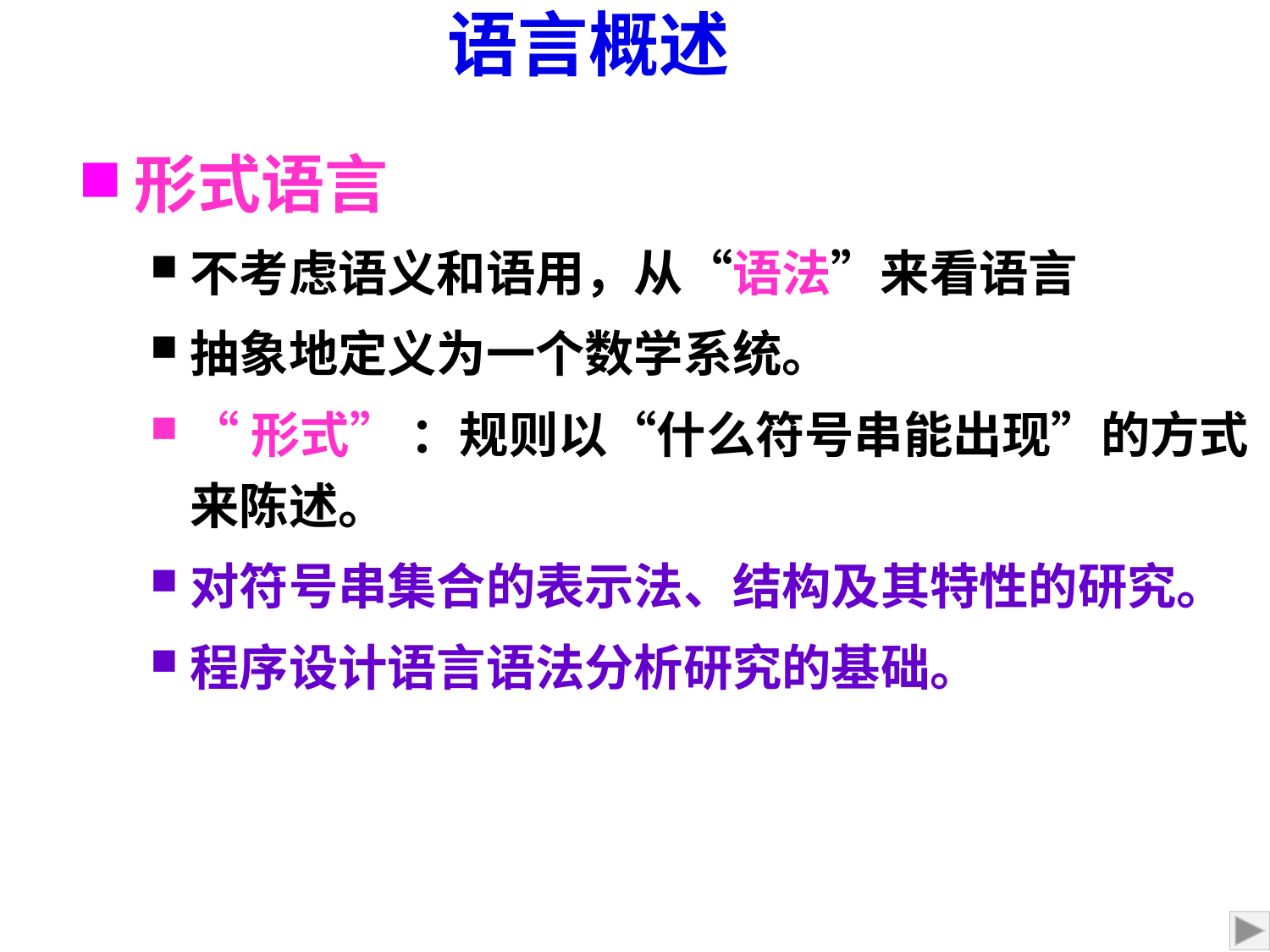

语言概述
形式语言
不考虑语义和语用，从“语法”来看语言
抽象地定义为一个数学系统。
“形式” ：规则以“什么符号串能出现”的方式来陈述。
对符号串集合的表示法、结构及其特性的研究。
程序设计语言语法分析研究的基础。